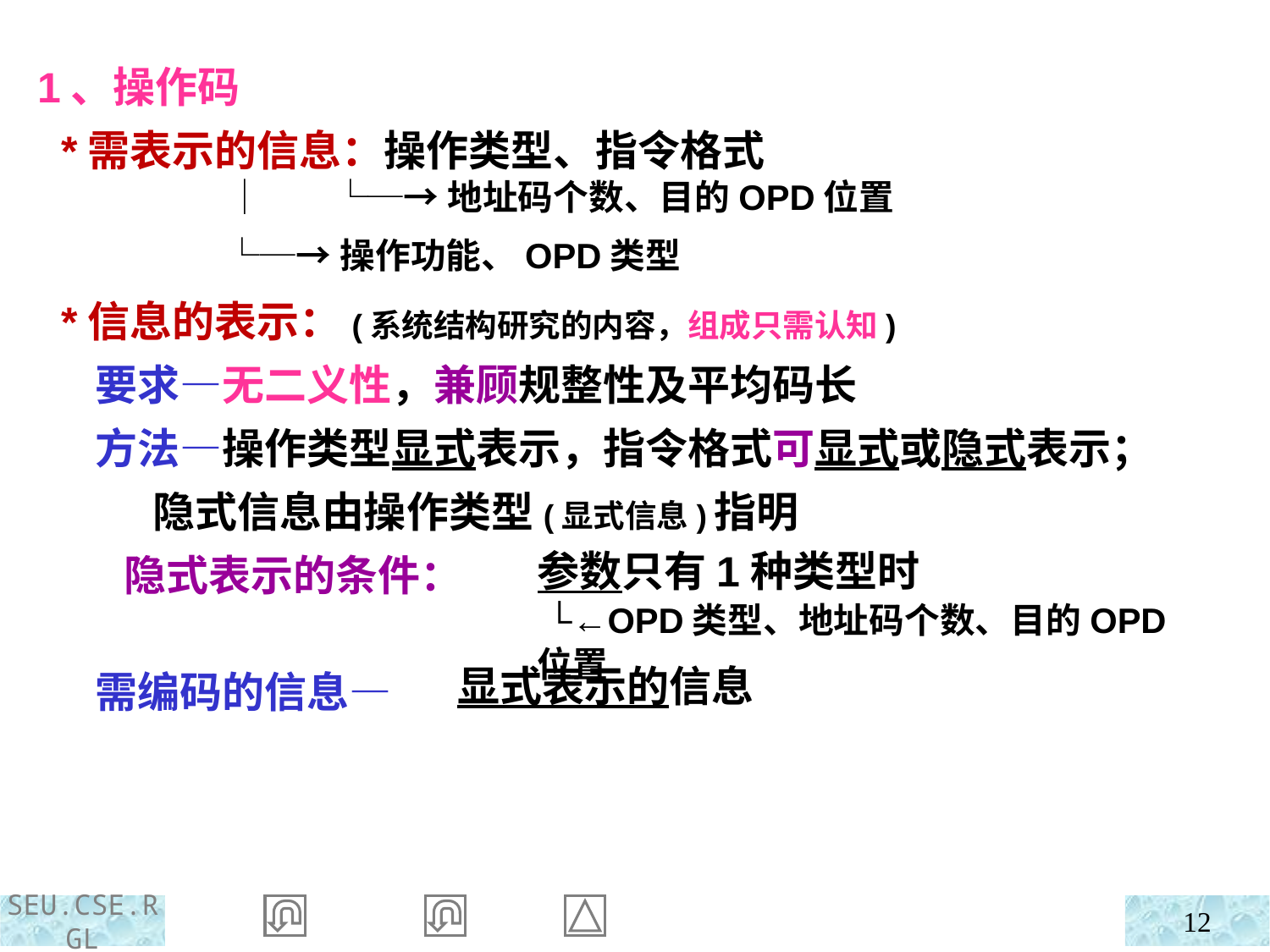

1、操作码
  *需表示的信息：操作类型、指令格式
                        │         └─→地址码个数、目的OPD位置
                        └─→操作功能、OPD类型
  *信息的表示：(系统结构研究的内容，组成只需认知)
     要求—无二义性，兼顾规整性及平均码长
     方法—操作类型显式表示，指令格式可显式或隐式表示；
           隐式信息由操作类型(显式信息)指明
        隐式表示的条件：

     需编码的信息—
参数只有1种类型时
 └←OPD类型、地址码个数、目的OPD位置
显式表示的信息

12